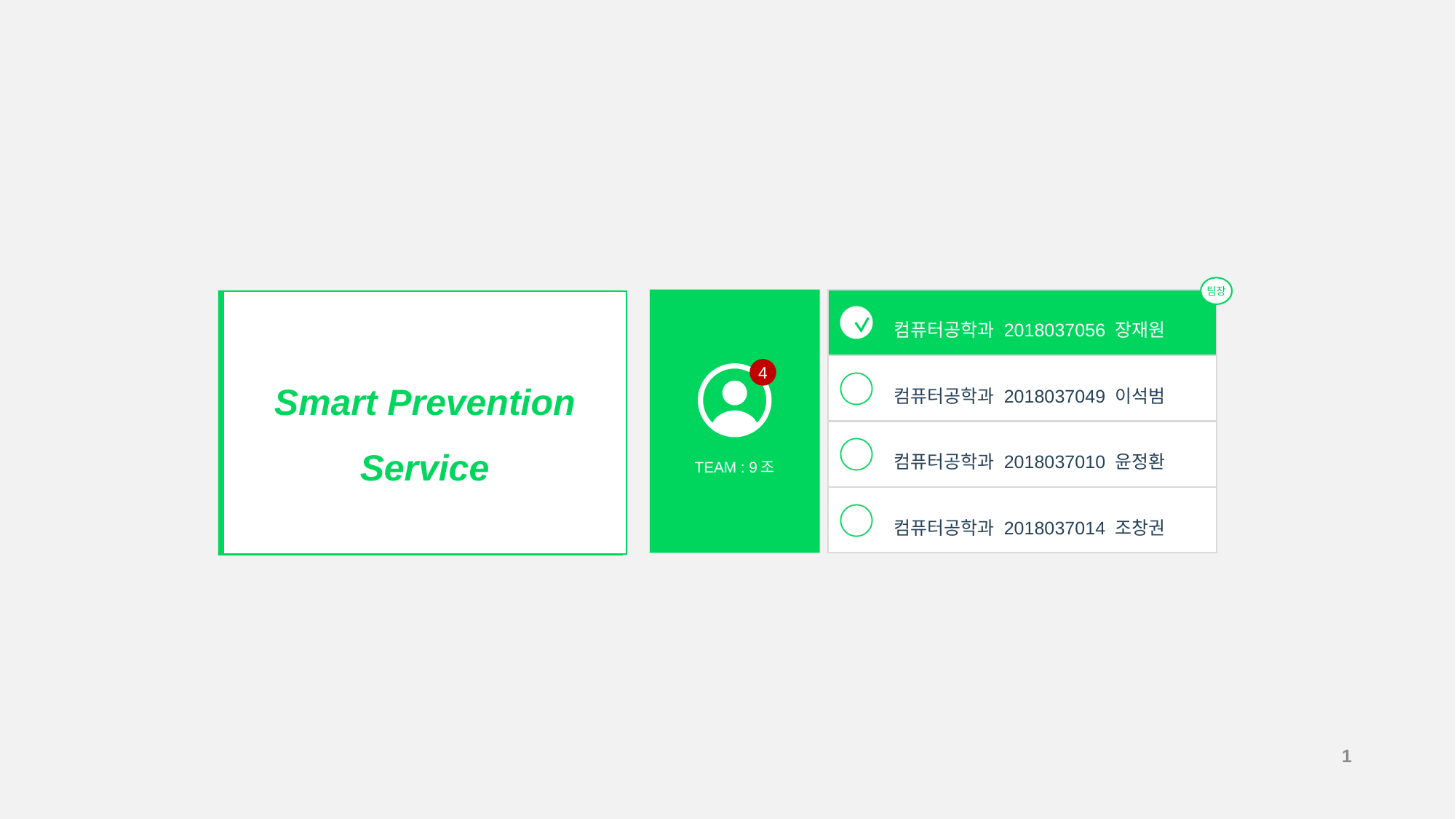

팀장

○ 컴퓨터공학과 2018037049 이석범
○ 컴퓨터공학과 2018037010 윤정환
○ 컴퓨터공학과 2018037014 조창권
● 컴퓨터공학과 2018037056 장재원

TEAM : 9조
4

Smart Prevention Service
1